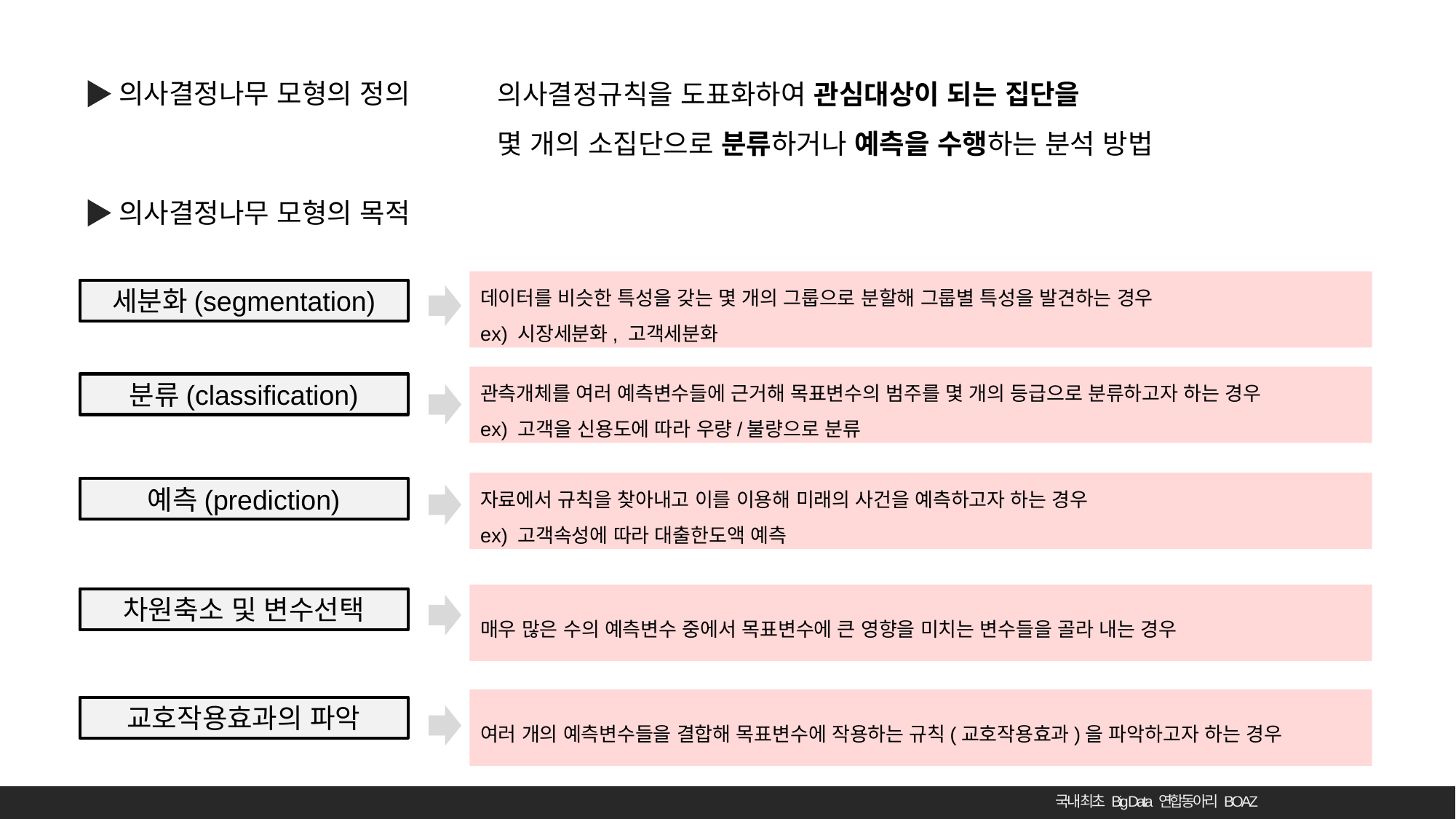

의사결정규칙을 도표화하여 관심대상이 되는 집단을
몇 개의 소집단으로 분류하거나 예측을 수행하는 분석 방법
의사결정나무 모형의 정의

의사결정나무 모형의 목적

데이터를 비슷한 특성을 갖는 몇 개의 그룹으로 분할해 그룹별 특성을 발견하는 경우
ex) 시장세분화, 고객세분화
세분화(segmentation)

관측개체를 여러 예측변수들에 근거해 목표변수의 범주를 몇 개의 등급으로 분류하고자 하는 경우
ex) 고객을 신용도에 따라 우량/불량으로 분류
분류(classification)

자료에서 규칙을 찾아내고 이를 이용해 미래의 사건을 예측하고자 하는 경우
ex) 고객속성에 따라 대출한도액 예측
예측(prediction)

매우 많은 수의 예측변수 중에서 목표변수에 큰 영향을 미치는 변수들을 골라 내는 경우
차원축소 및 변수선택

여러 개의 예측변수들을 결합해 목표변수에 작용하는 규칙(교호작용효과)을 파악하고자 하는 경우
교호작용효과의 파악

국내 최초 Big Data 연합동아리 BOAZ